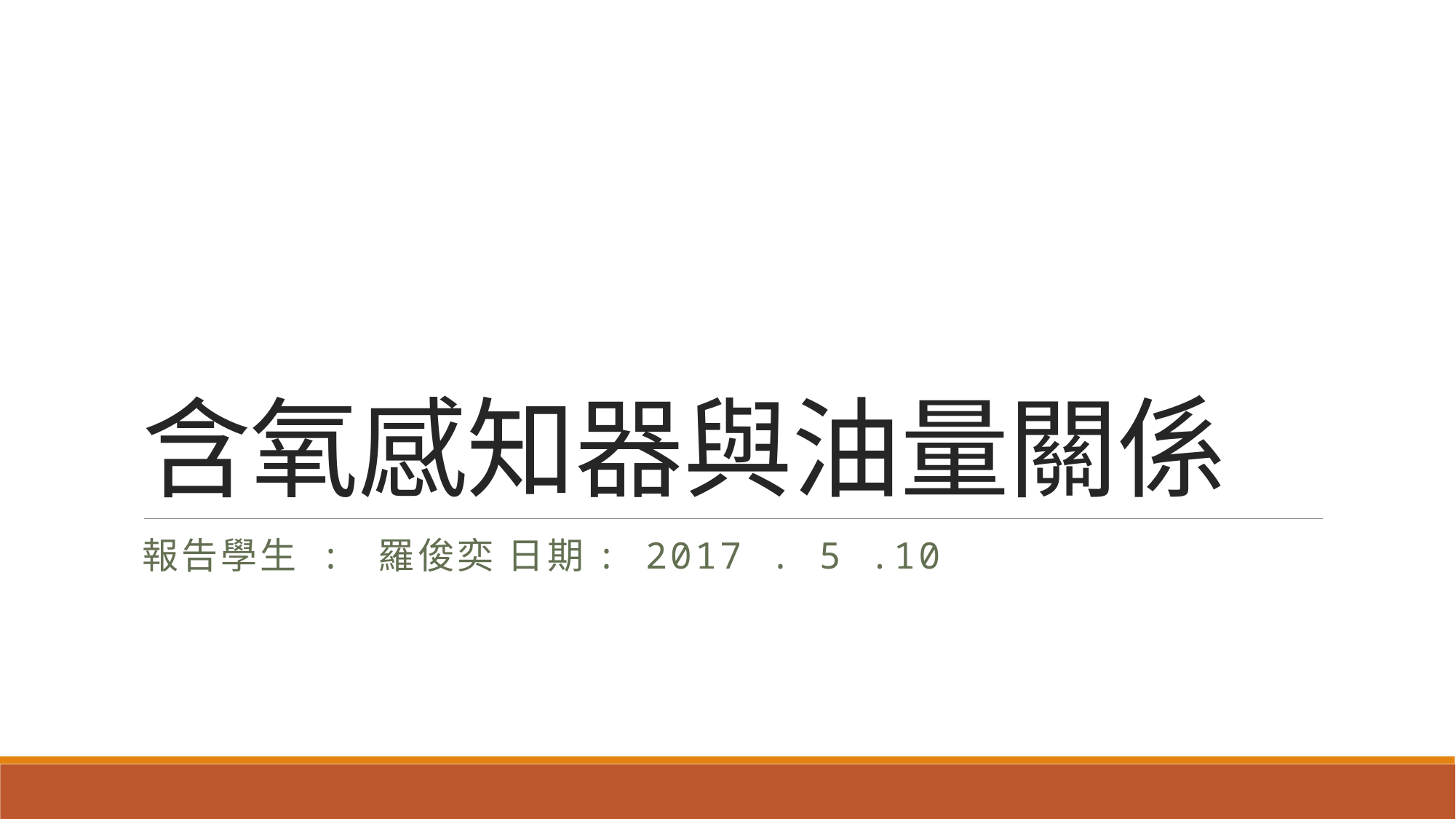

# 含氧感知器與油量關係
報告學生 : 羅俊奕 日期: 2017 . 5 .10